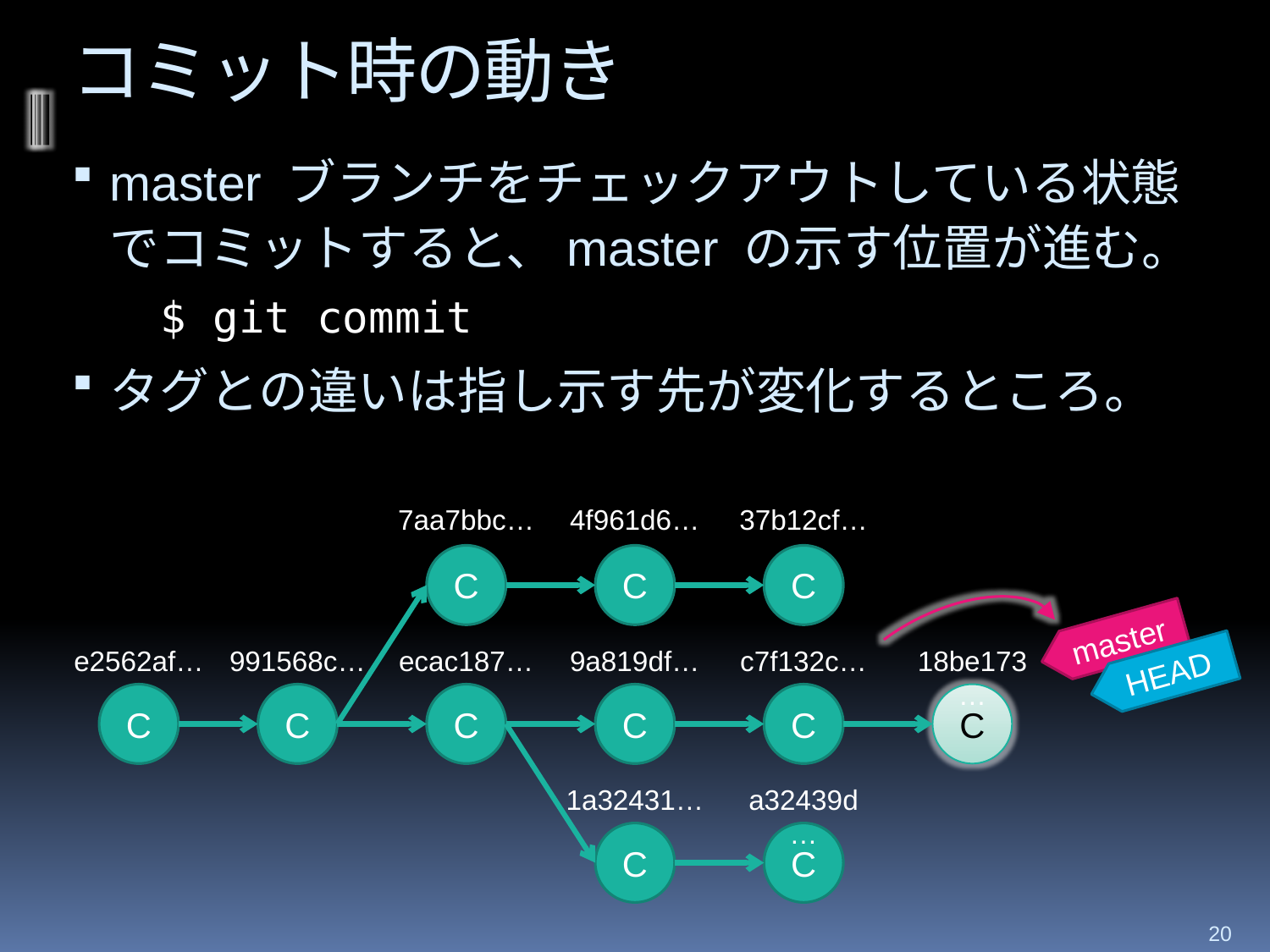

# コミット時の動き
master ブランチをチェックアウトしている状態でコミットすると、master の示す位置が進む。
	$ git commit
タグとの違いは指し示す先が変化するところ。
7aa7bbc…
4f961d6…
37b12cf…
C
C
C

master
e2562af…
991568c…
ecac187…
9a819df…
c7f132c…
18be173…
HEAD
C
C
C
C
C
C
1a32431…
a32439d…
C
C
20